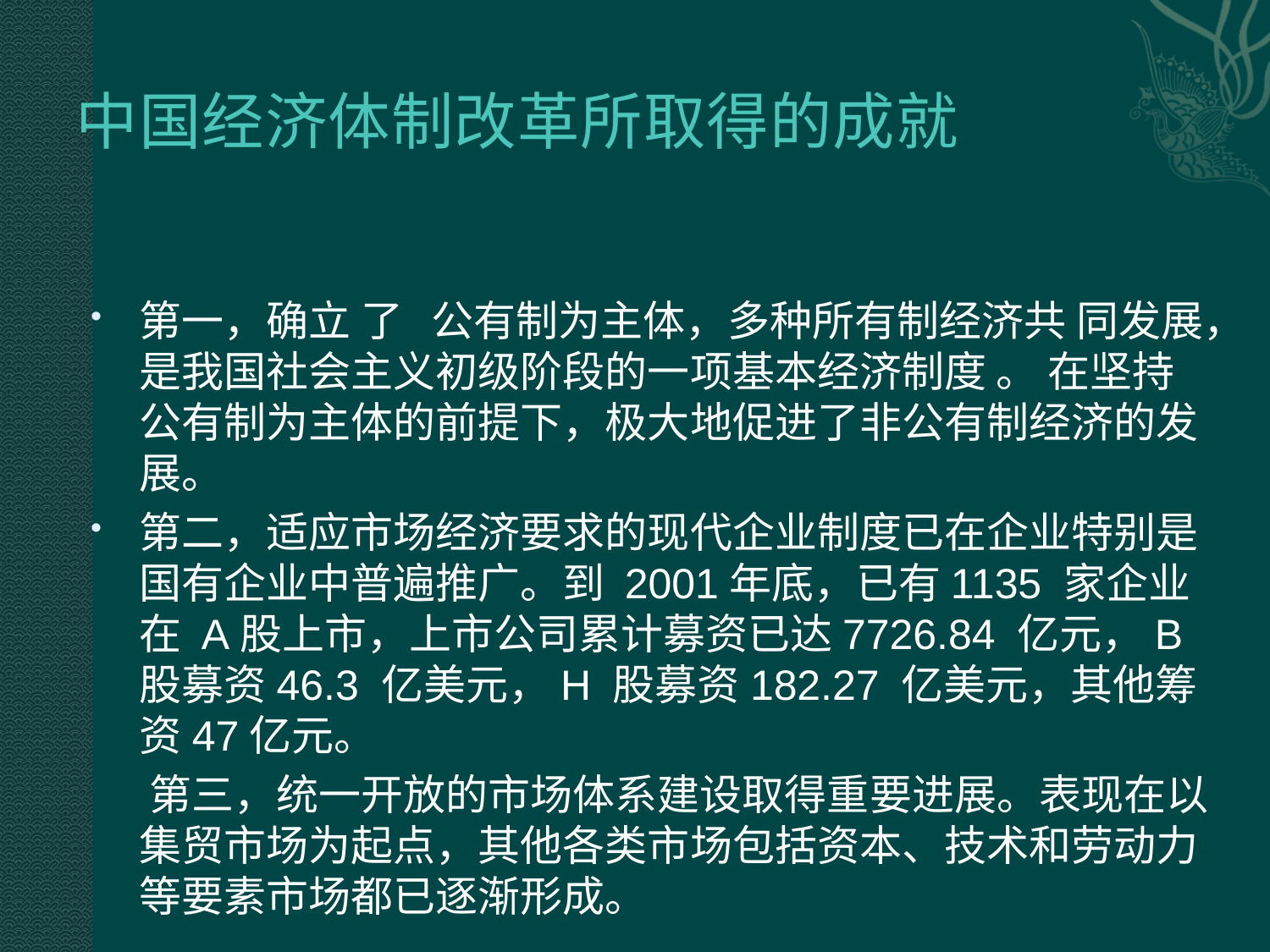

# 中国经济体制改革所取得的成就
第一，确立 了   公有制为主体，多种所有制经济共 同发展，是我国社会主义初级阶段的一项基本经济制度 。 在坚持 公有制为主体的前提下，极大地促进了非公有制经济的发展。
第二，适应市场经济要求的现代企业制度已在企业特别是国有企业中普遍推广。到 2001年底，已有1135 家企业在 A股上市，上市公司累计募资已达7726.84 亿元，B股募资46.3 亿美元，H 股募资182.27 亿美元，其他筹资47亿元。
     第三，统一开放的市场体系建设取得重要进展。表现在以集贸市场为起点，其他各类市场包括资本、技术和劳动力等要素市场都已逐渐形成。
。